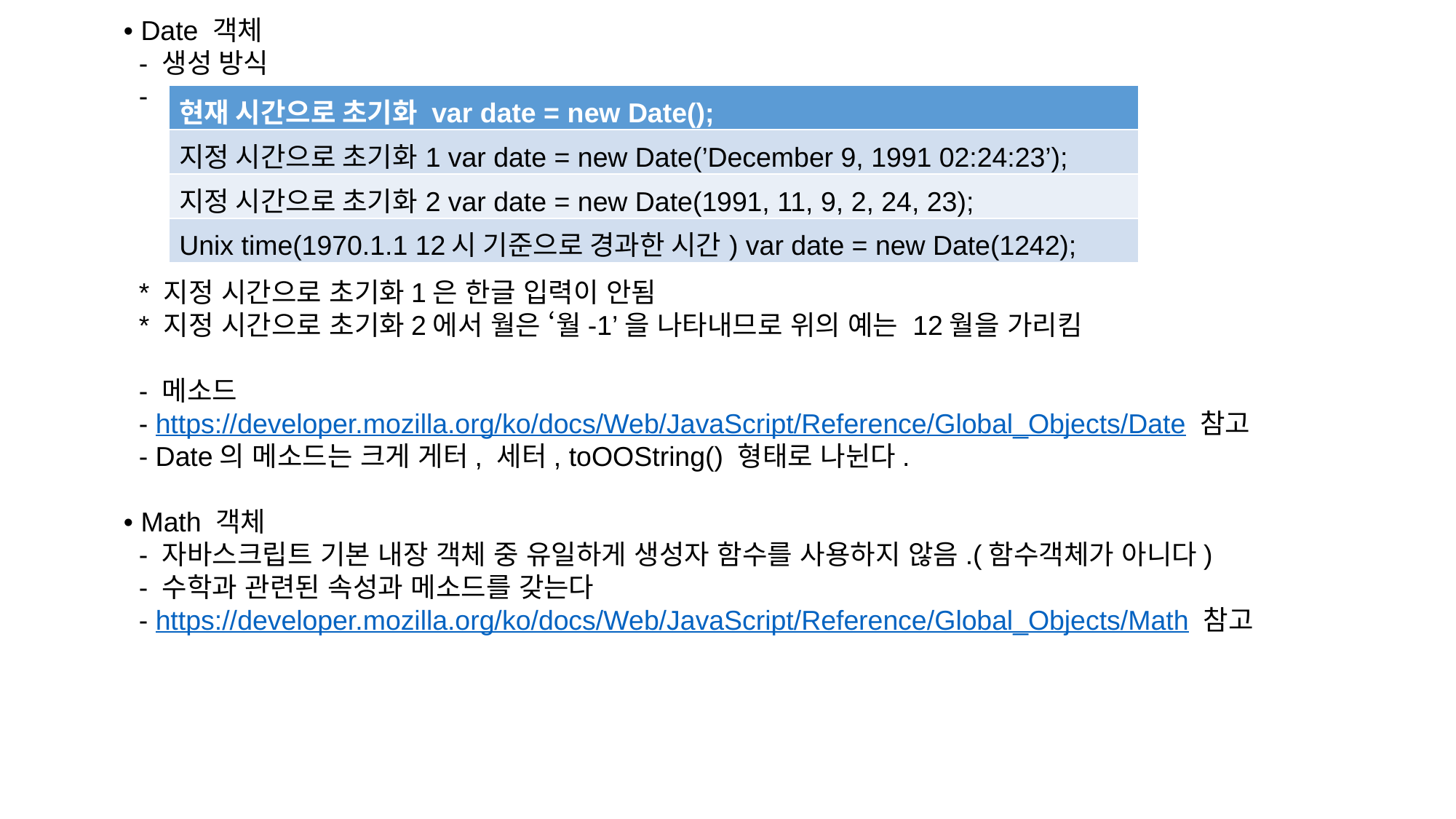

• Date 객체
    - 생성 방식
    -

    * 지정 시간으로 초기화1은 한글 입력이 안됨
    * 지정 시간으로 초기화2에서 월은 ‘월-1’을 나타내므로 위의 예는 12월을 가리킴

    - 메소드
    - https://developer.mozilla.org/ko/docs/Web/JavaScript/Reference/Global_Objects/Date 참고
    - Date의 메소드는 크게 게터, 세터, toOOString() 형태로 나뉜다.

  • Math 객체
    - 자바스크립트 기본 내장 객체 중 유일하게 생성자 함수를 사용하지 않음.(함수객체가 아니다)
    - 수학과 관련된 속성과 메소드를 갖는다
    - https://developer.mozilla.org/ko/docs/Web/JavaScript/Reference/Global_Objects/Math 참고

| 현재 시간으로 초기화 var date = new Date(); |
| --- |
| 지정 시간으로 초기화1 var date = new Date(’December 9, 1991 02:24:23’); |
| 지정 시간으로 초기화2 var date = new Date(1991, 11, 9, 2, 24, 23); |
| Unix time(1970.1.1 12시 기준으로 경과한 시간) var date = new Date(1242); |